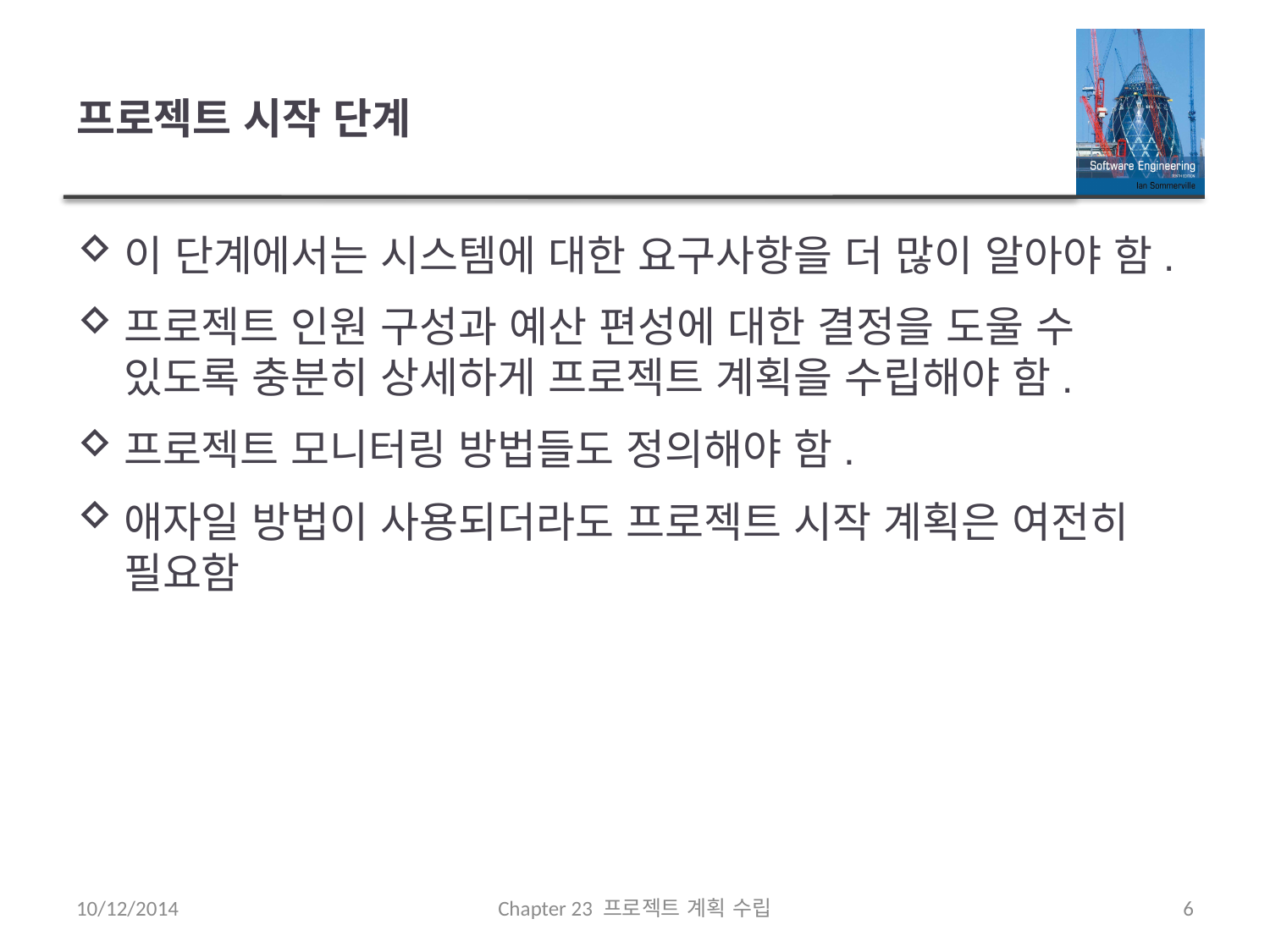

# 프로젝트 시작 단계
이 단계에서는 시스템에 대한 요구사항을 더 많이 알아야 함.
프로젝트 인원 구성과 예산 편성에 대한 결정을 도울 수 있도록 충분히 상세하게 프로젝트 계획을 수립해야 함.
프로젝트 모니터링 방법들도 정의해야 함.
애자일 방법이 사용되더라도 프로젝트 시작 계획은 여전히 필요함
10/12/2014
Chapter 23 프로젝트 계획 수립
6